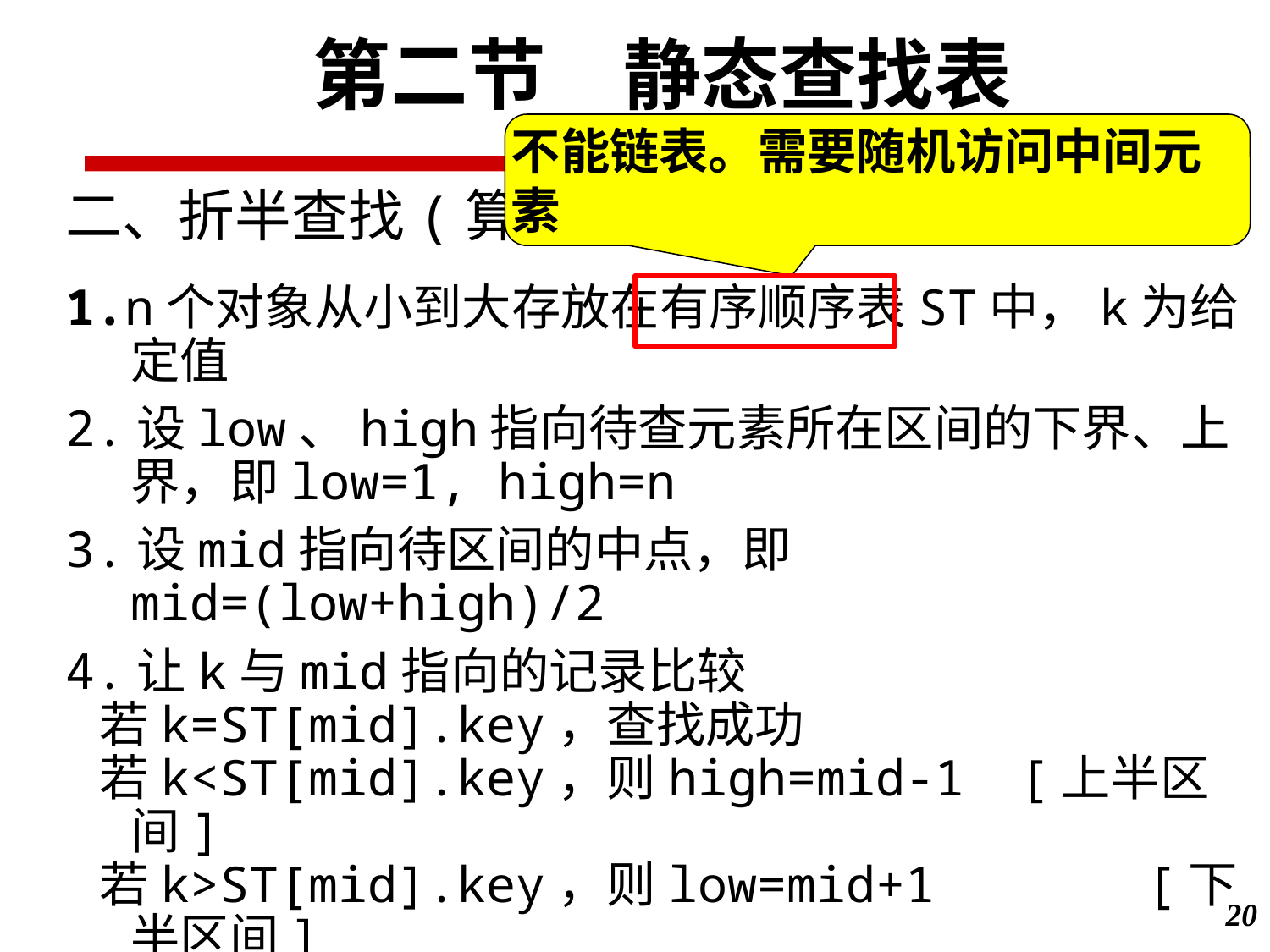

第二节　静态查找表
不能链表。需要随机访问中间元素
二、折半查找(算法)
1.n个对象从小到大存放在有序顺序表ST中，k为给定值
2.设low、high指向待查元素所在区间的下界、上界，即low=1, high=n
3.设mid指向待区间的中点，即mid=(low+high)/2
4.让k与mid指向的记录比较
  若k=ST[mid].key，查找成功
  若k<ST[mid].key，则high=mid-1	[上半区间]
  若k>ST[mid].key，则low=mid+1		[下半区间]
5.重复3,4操作，直至low>high时，查找失败。

20